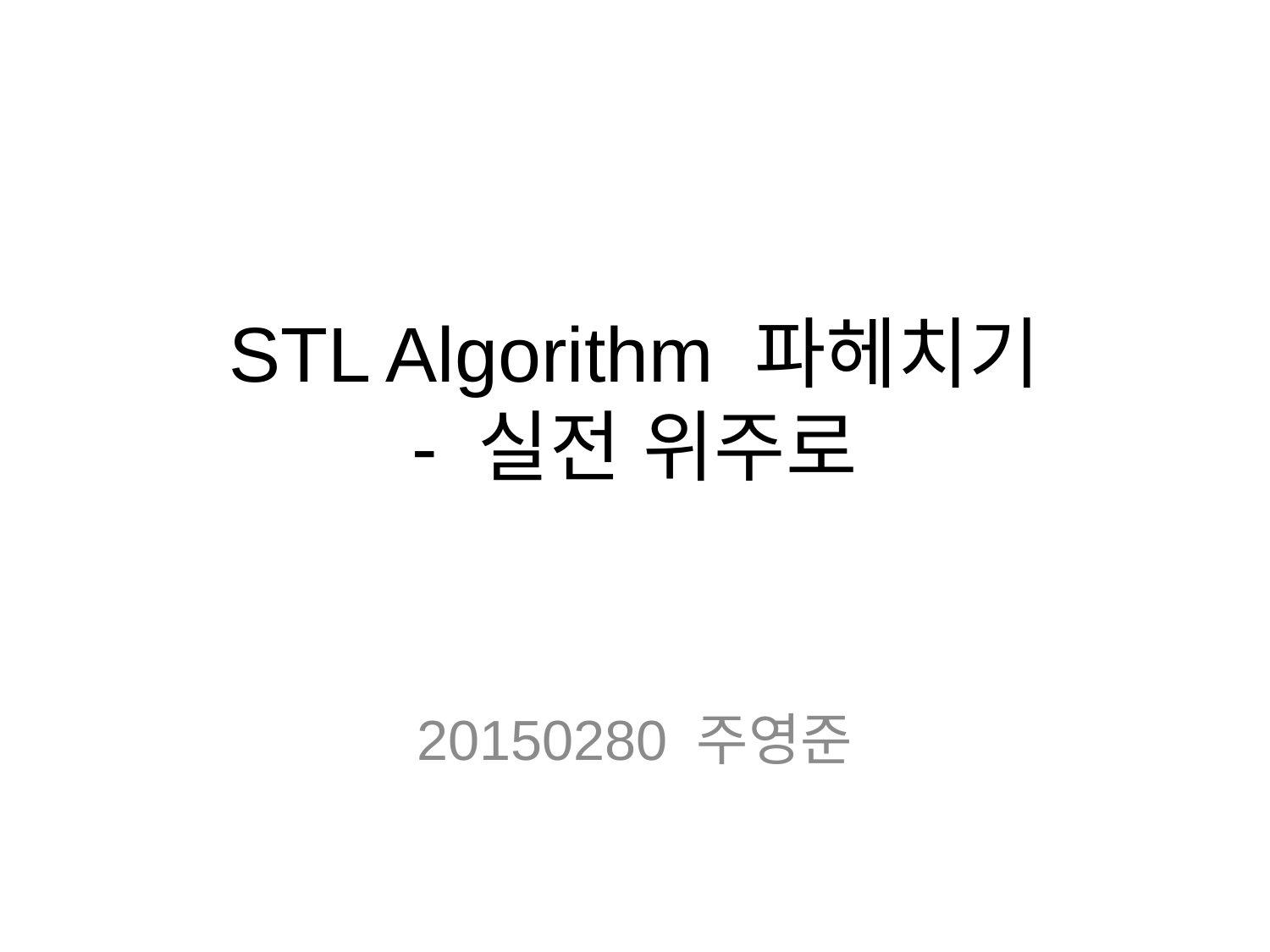

# STL Algorithm 파헤치기 - 실전 위주로

20150280 주영준